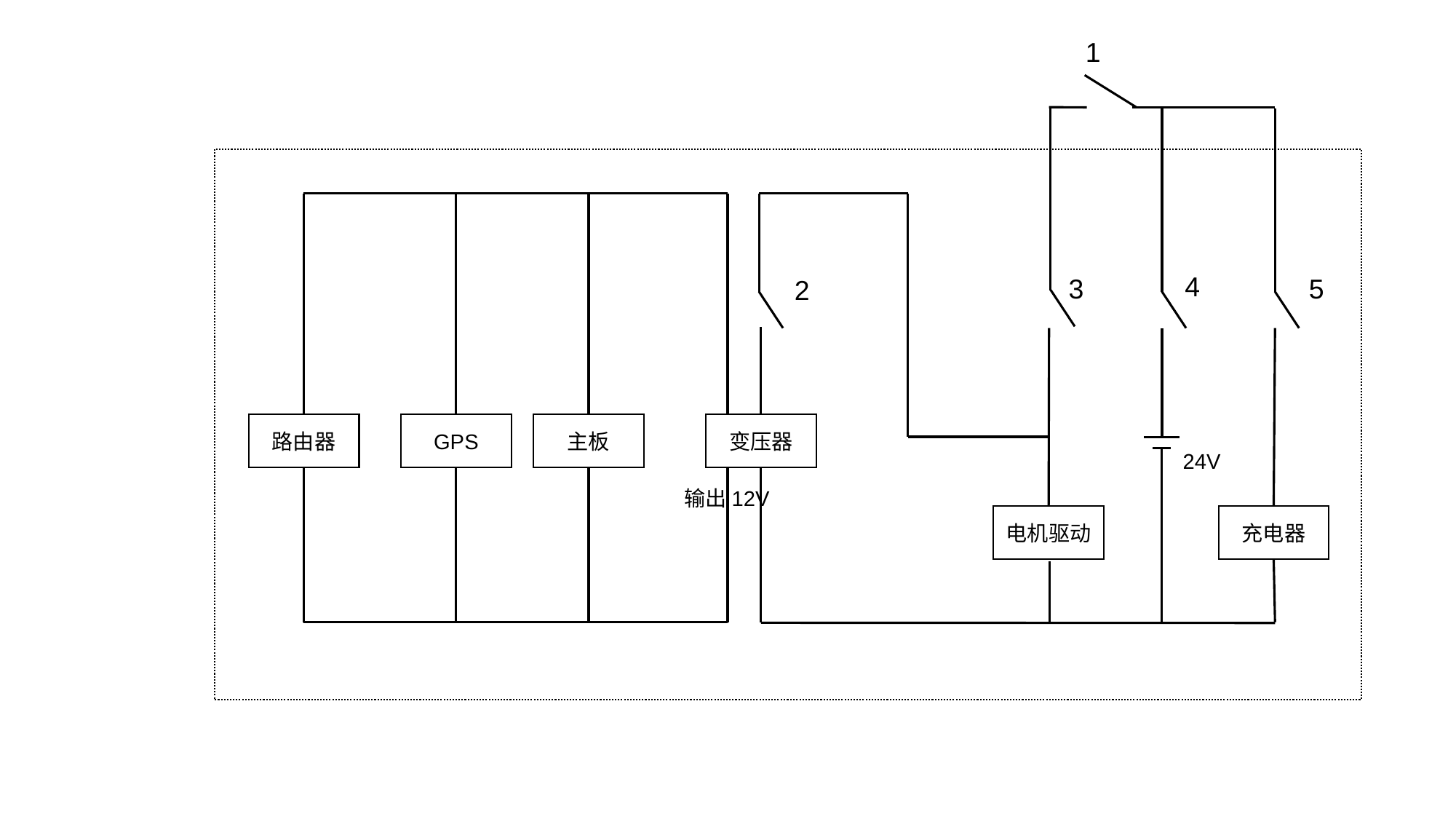

1

4
3
5
2
路由器
GPS
主板
变压器
24V
输出12V
充电器
电机驱动